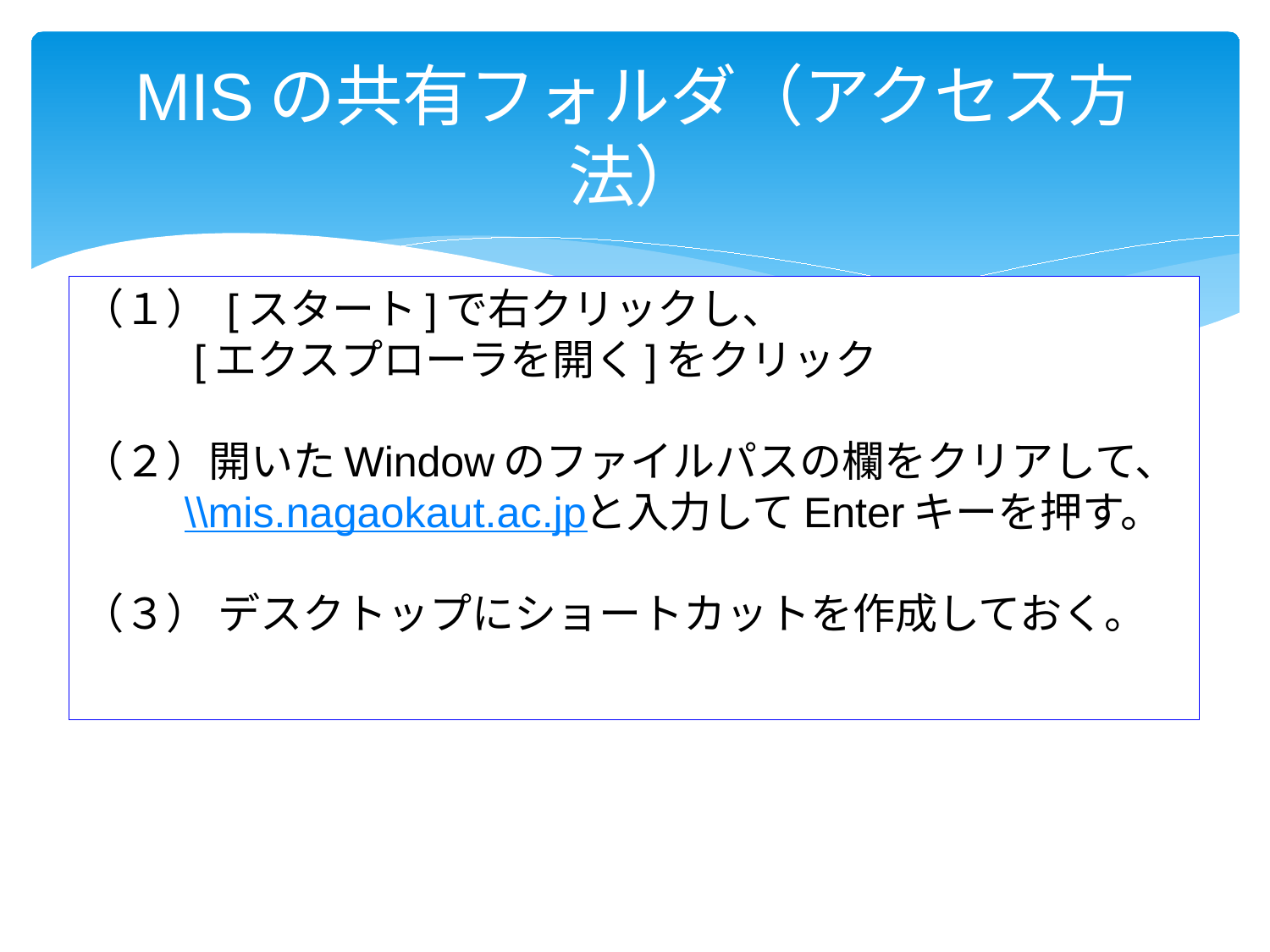

# MISの共有フォルダ（アクセス方法）
（１） [スタート]で右クリックし、
　　  [エクスプローラを開く]をクリック
（２）開いたWindowのファイルパスの欄をクリアして、
　　 \\mis.nagaokaut.ac.jpと入力してEnterキーを押す。
（３） デスクトップにショートカットを作成しておく。